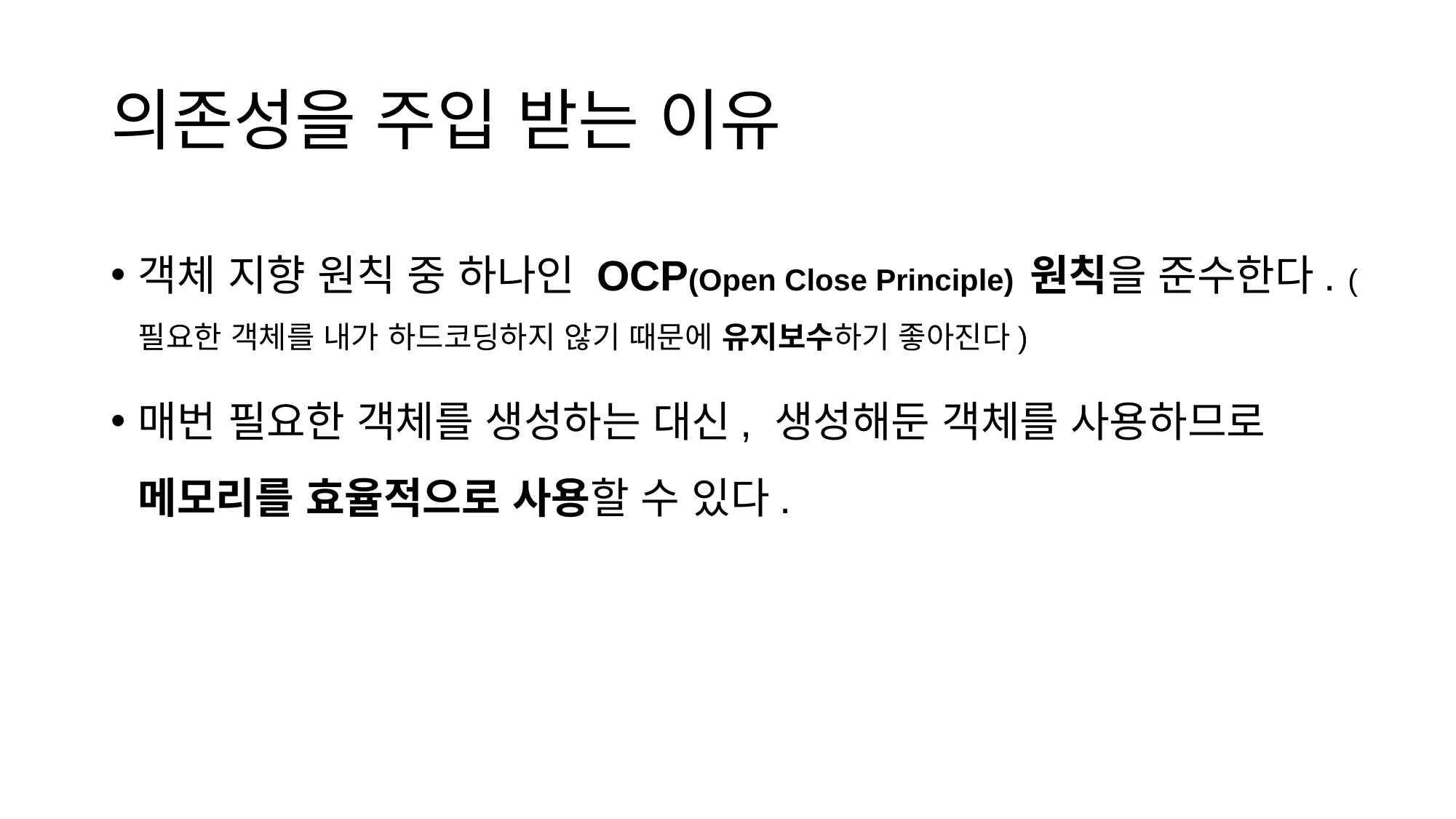

# 의존성을 주입 받는 이유
객체 지향 원칙 중 하나인 OCP(Open Close Principle) 원칙을 준수한다. (필요한 객체를 내가 하드코딩하지 않기 때문에 유지보수하기 좋아진다)
매번 필요한 객체를 생성하는 대신, 생성해둔 객체를 사용하므로
메모리를 효율적으로 사용할 수 있다.